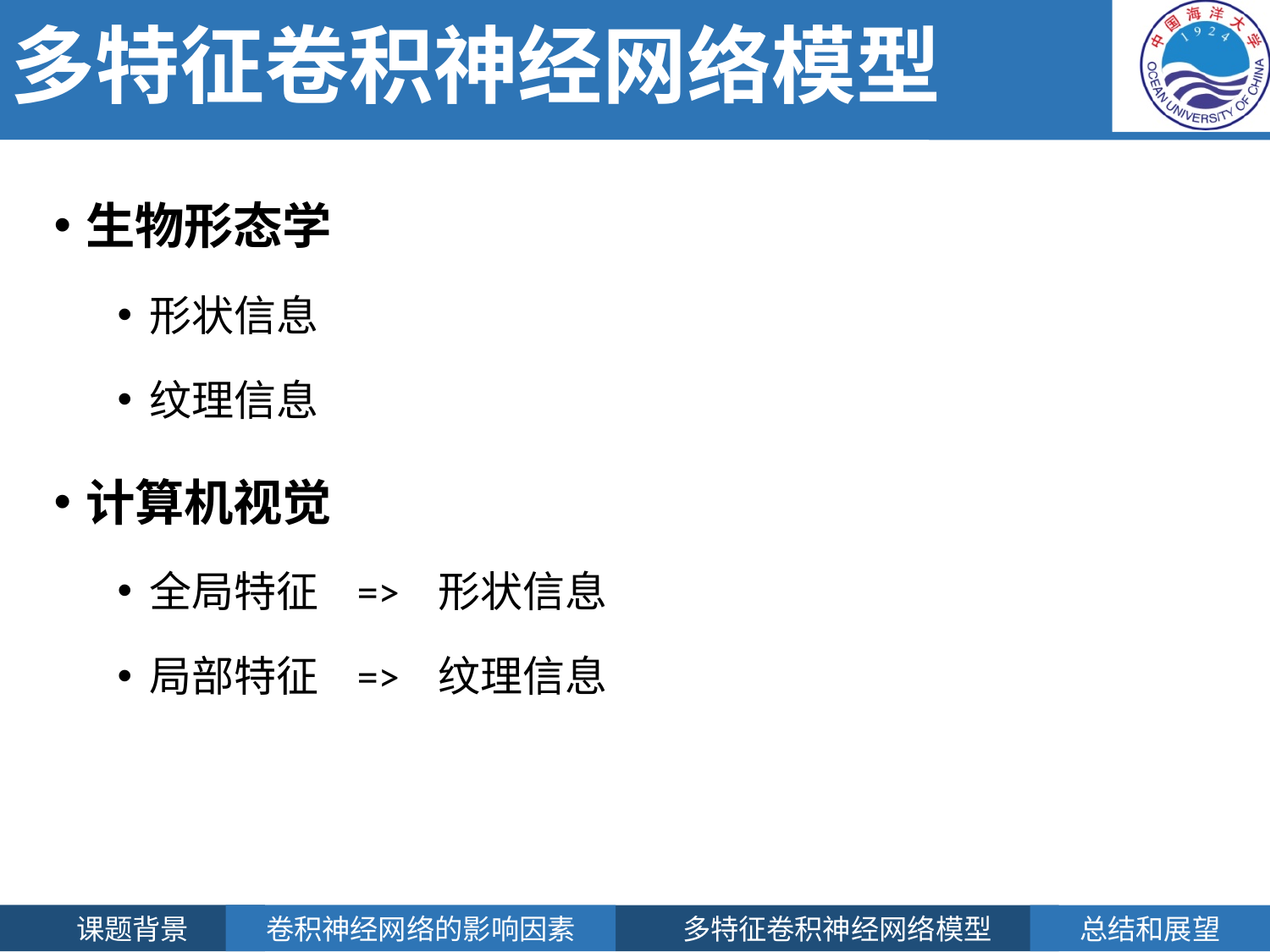

# 多特征卷积神经网络模型
生物形态学
形状信息
纹理信息
计算机视觉
全局特征   =>   形状信息
局部特征   =>   纹理信息